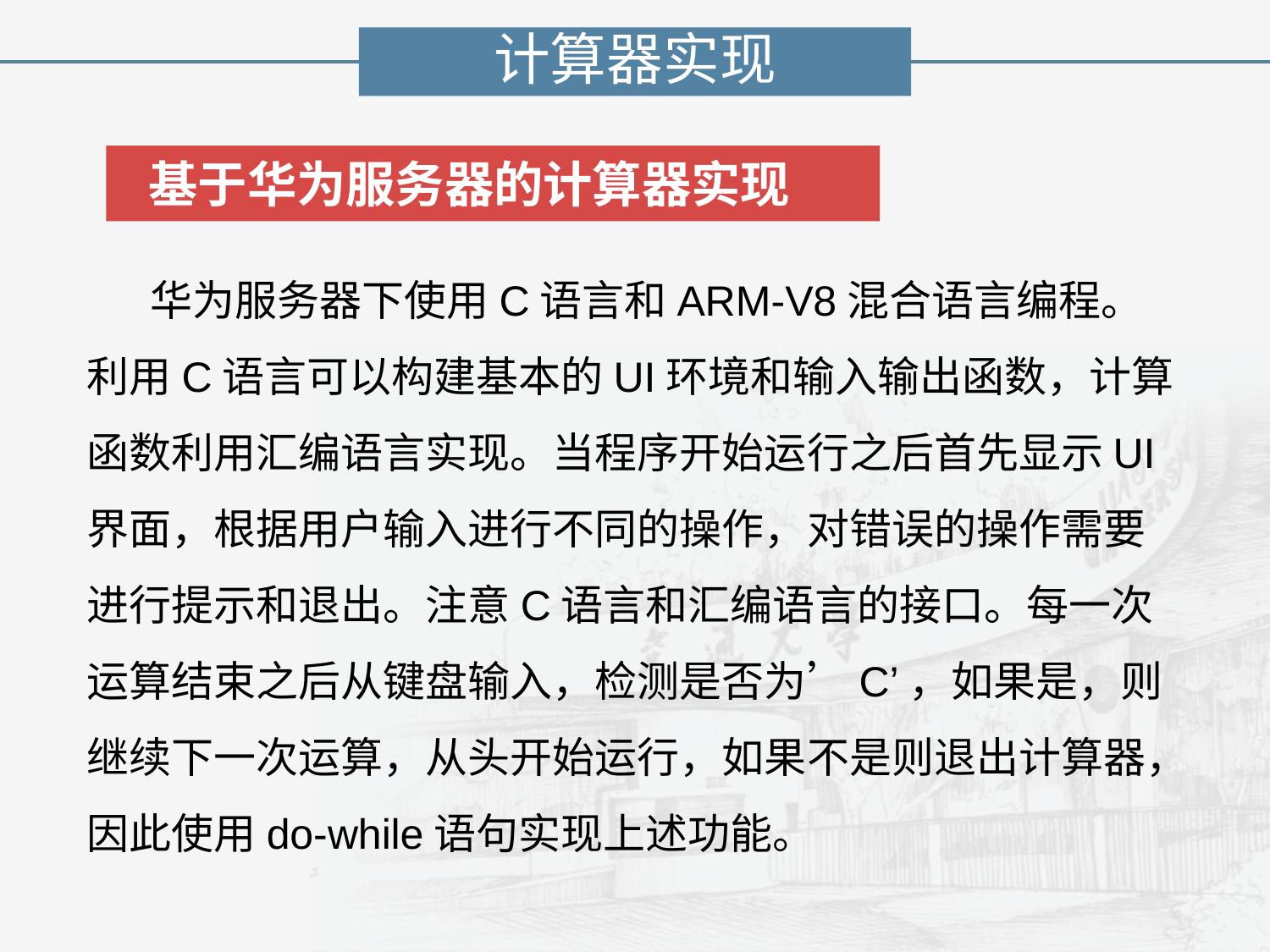

计算器实现

基于华为服务器的计算器实现

华为服务器下使用C语言和ARM-V8混合语言编程。利用C语言可以构建基本的UI环境和输入输出函数，计算函数利用汇编语言实现。当程序开始运行之后首先显示UI界面，根据用户输入进行不同的操作，对错误的操作需要进行提示和退出。注意C语言和汇编语言的接口。每一次运算结束之后从键盘输入，检测是否为’C’，如果是，则继续下一次运算，从头开始运行，如果不是则退出计算器，因此使用do-while语句实现上述功能。